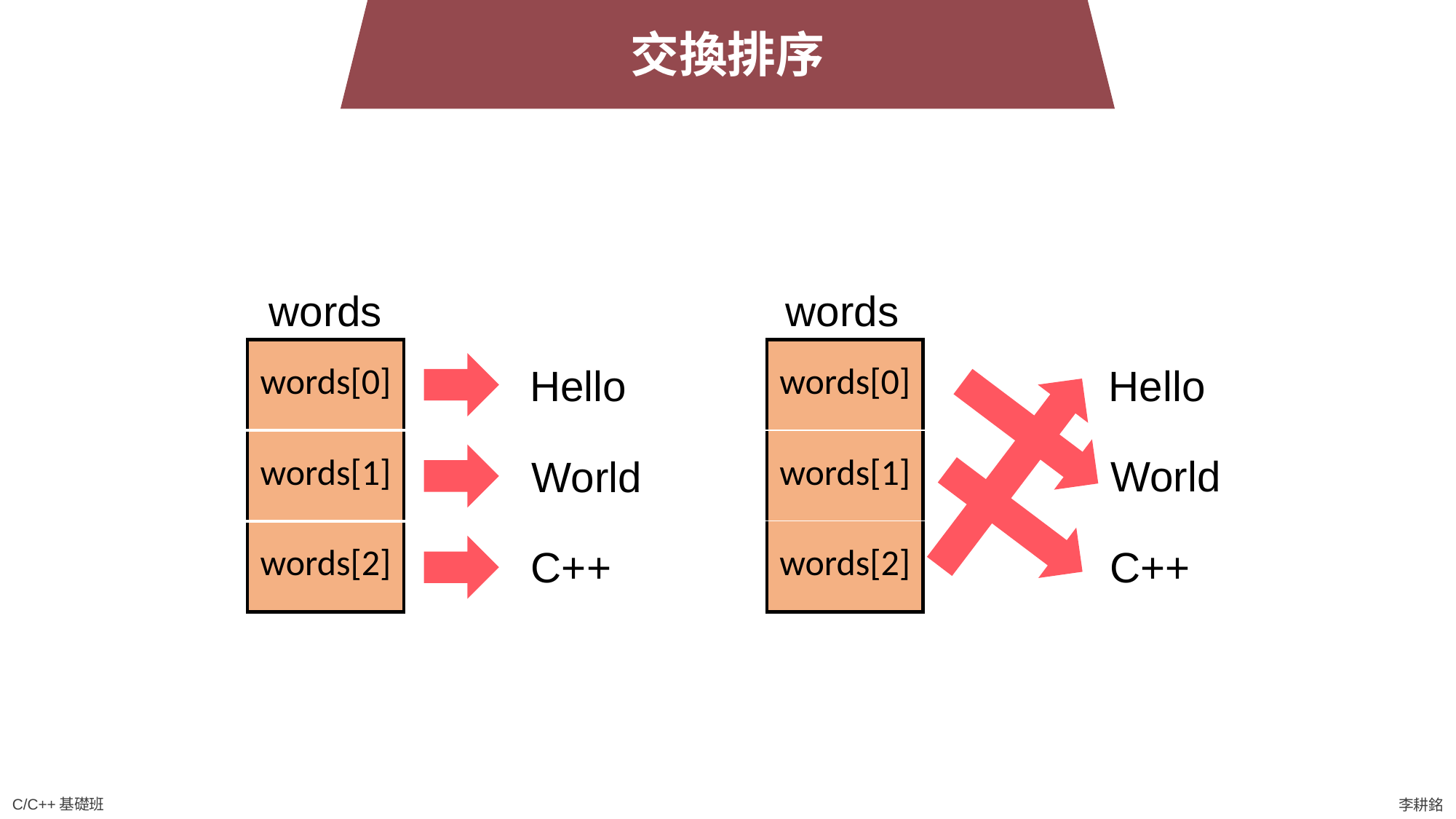

交換排序
words
words
| words[0] |
| --- |
| words[1] |
| words[2] |
| words[0] |
| --- |
| words[1] |
| words[2] |

Hello
Hello

World

World

C++
C++

C/C++基礎班
李耕銘